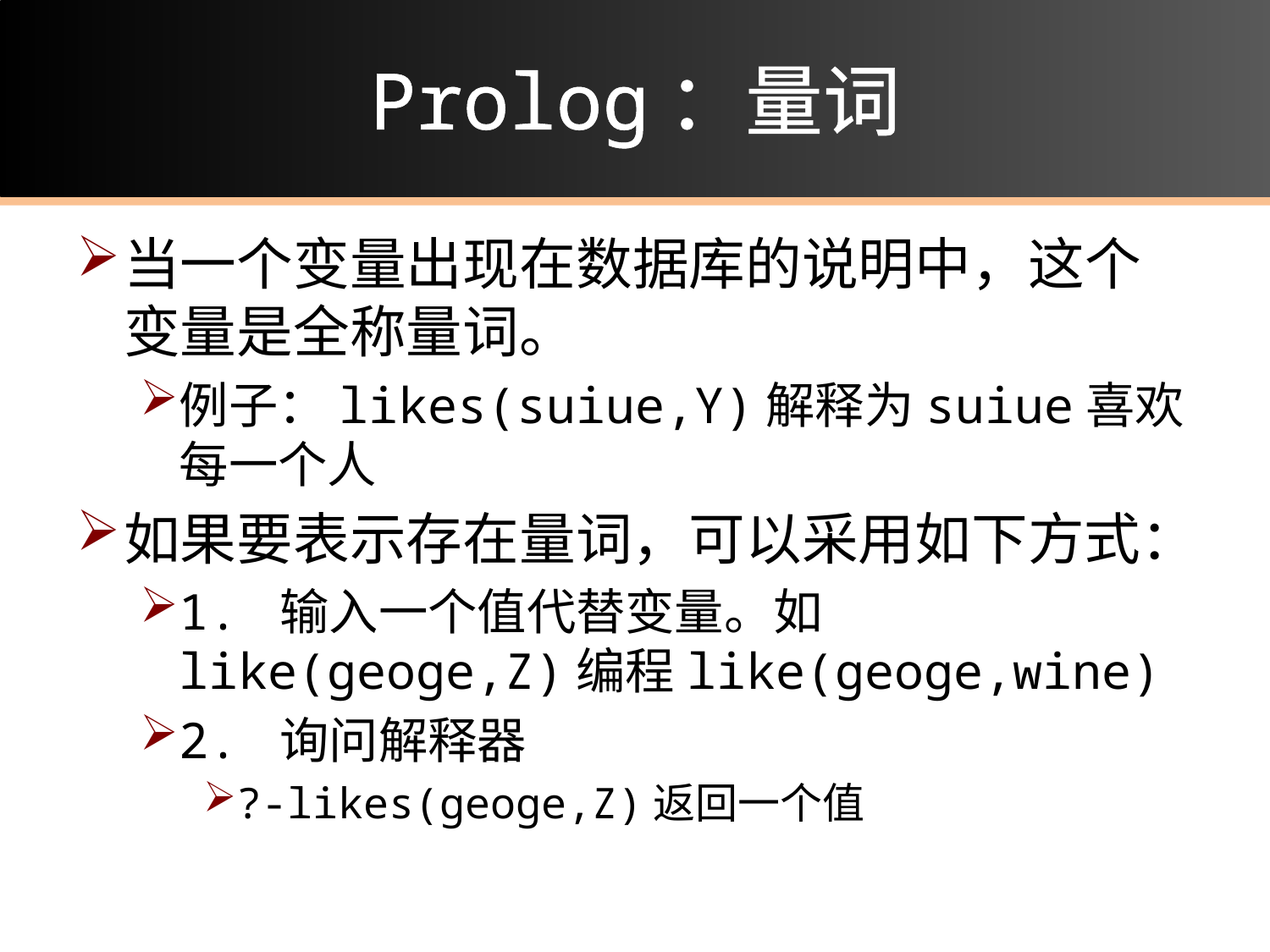

# Prolog：量词
当一个变量出现在数据库的说明中，这个变量是全称量词。
例子：likes(suiue,Y)解释为suiue喜欢每一个人
如果要表示存在量词，可以采用如下方式：
1. 输入一个值代替变量。如like(geoge,Z)编程like(geoge,wine)
2. 询问解释器
?-likes(geoge,Z)返回一个值